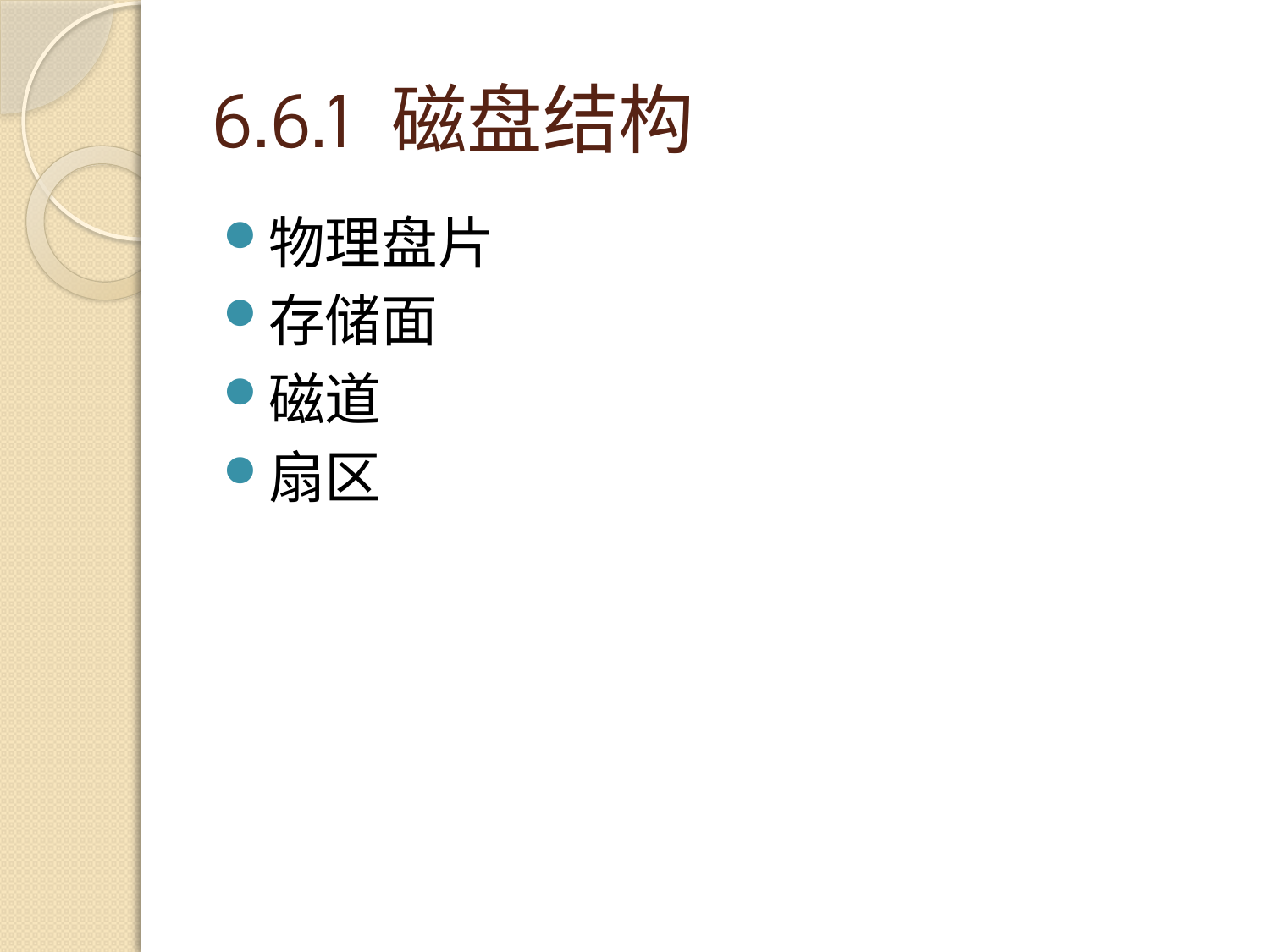

# 6.6.1 磁盘结构
物理盘片
存储面
磁道
扇区